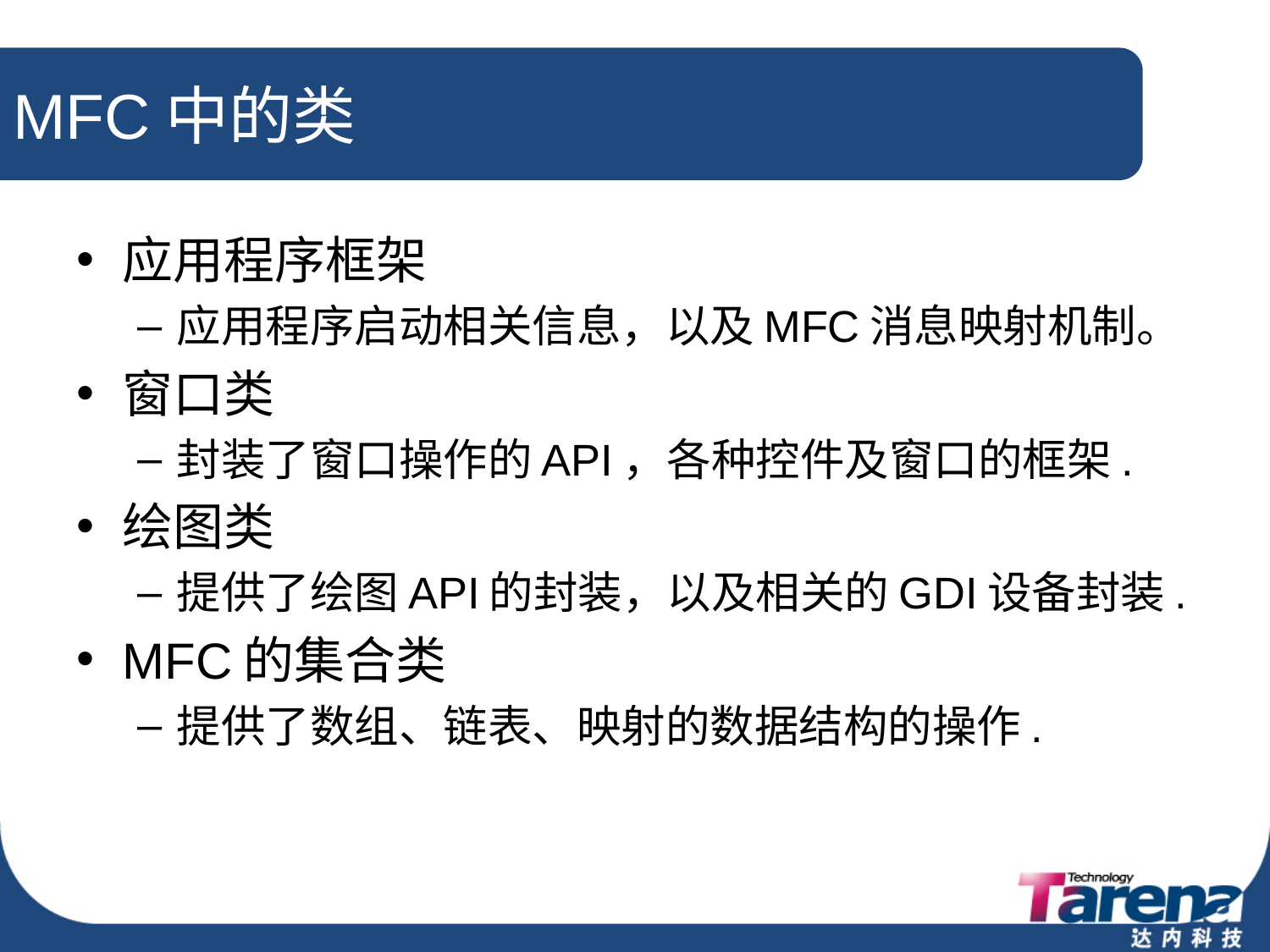

# MFC中的类
应用程序框架
应用程序启动相关信息，以及MFC消息映射机制。
窗口类
封装了窗口操作的API，各种控件及窗口的框架.
绘图类
提供了绘图API的封装，以及相关的GDI设备封装.
MFC的集合类
提供了数组、链表、映射的数据结构的操作.